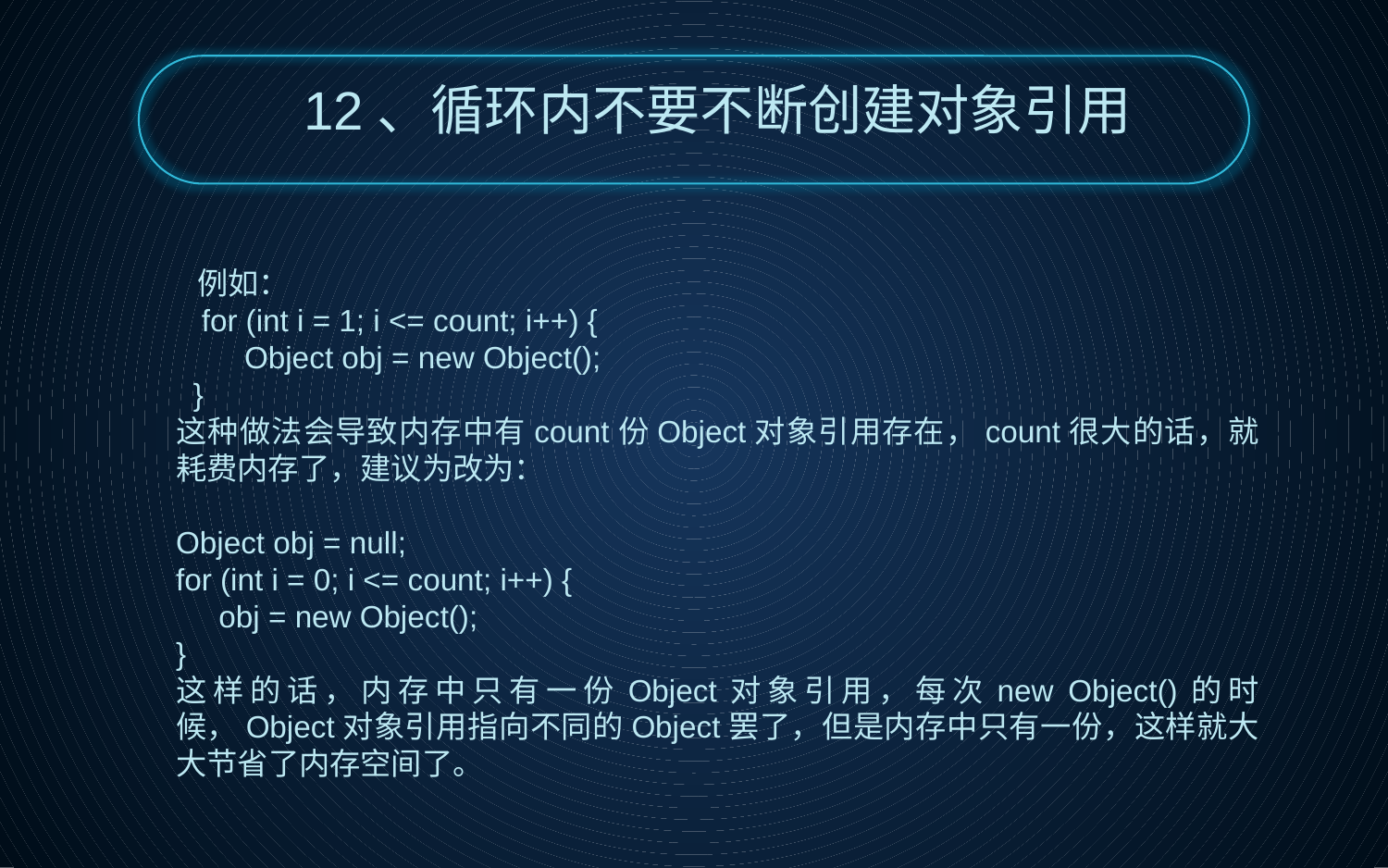

12、循环内不要不断创建对象引用

  例如：
   for (int i = 1; i <= count; i++) {
        Object obj = new Object();
  }
这种做法会导致内存中有count份Object对象引用存在，count很大的话，就耗费内存了，建议为改为：

Object obj = null;
for (int i = 0; i <= count; i++) {
     obj = new Object();
}
这样的话，内存中只有一份Object对象引用，每次new Object()的时候，Object对象引用指向不同的Object罢了，但是内存中只有一份，这样就大大节省了内存空间了。